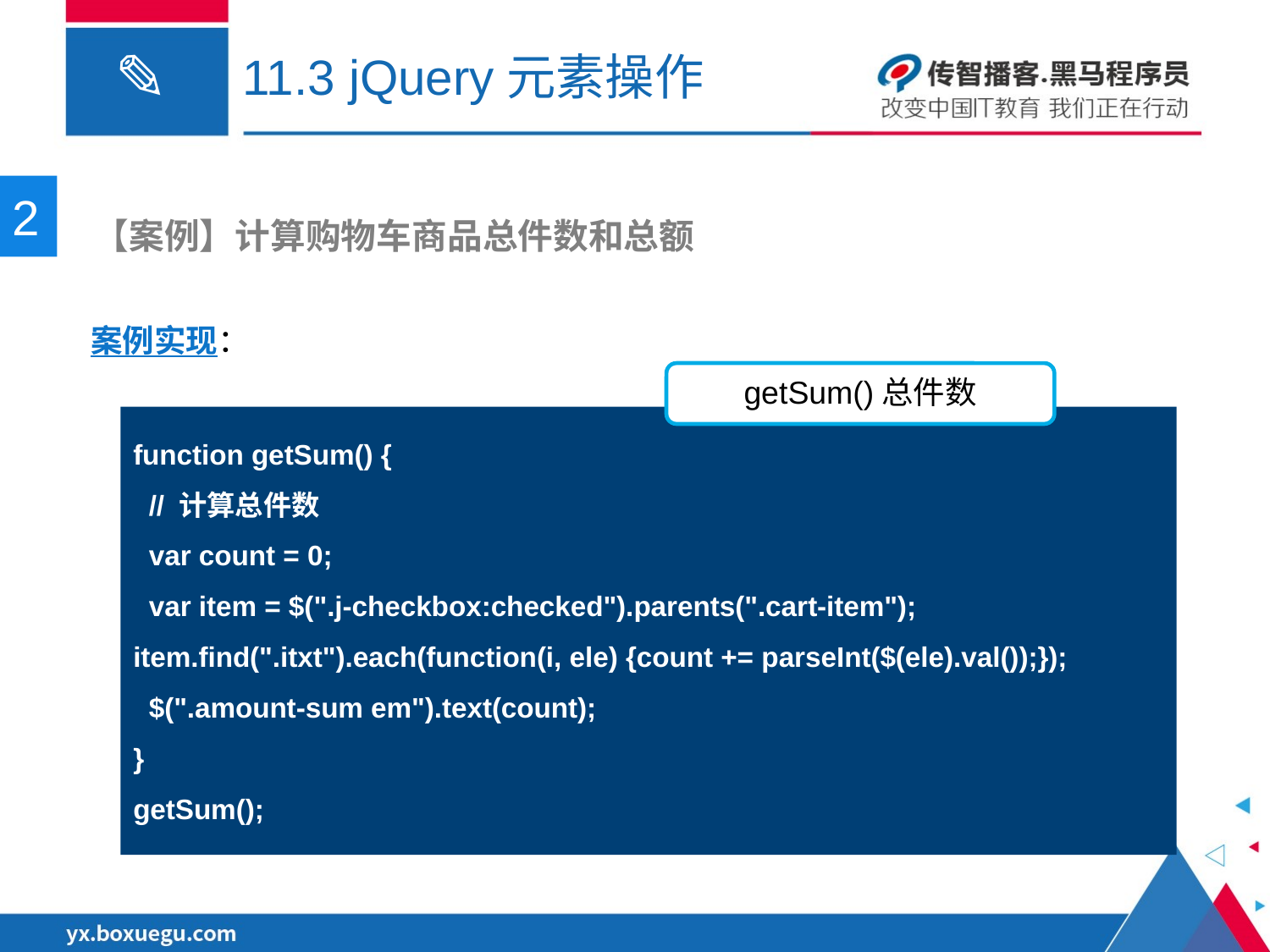

# 11.3 jQuery元素操作

2
  【案例】计算购物车商品总件数和总额
案例实现：
getSum()总件数

function getSum() {
  // 计算总件数
  var count = 0;
  var item = $(".j-checkbox:checked").parents(".cart-item");   item.find(".itxt").each(function(i, ele) {count += parseInt($(ele).val());});
  $(".amount-sum em").text(count);
}
getSum();